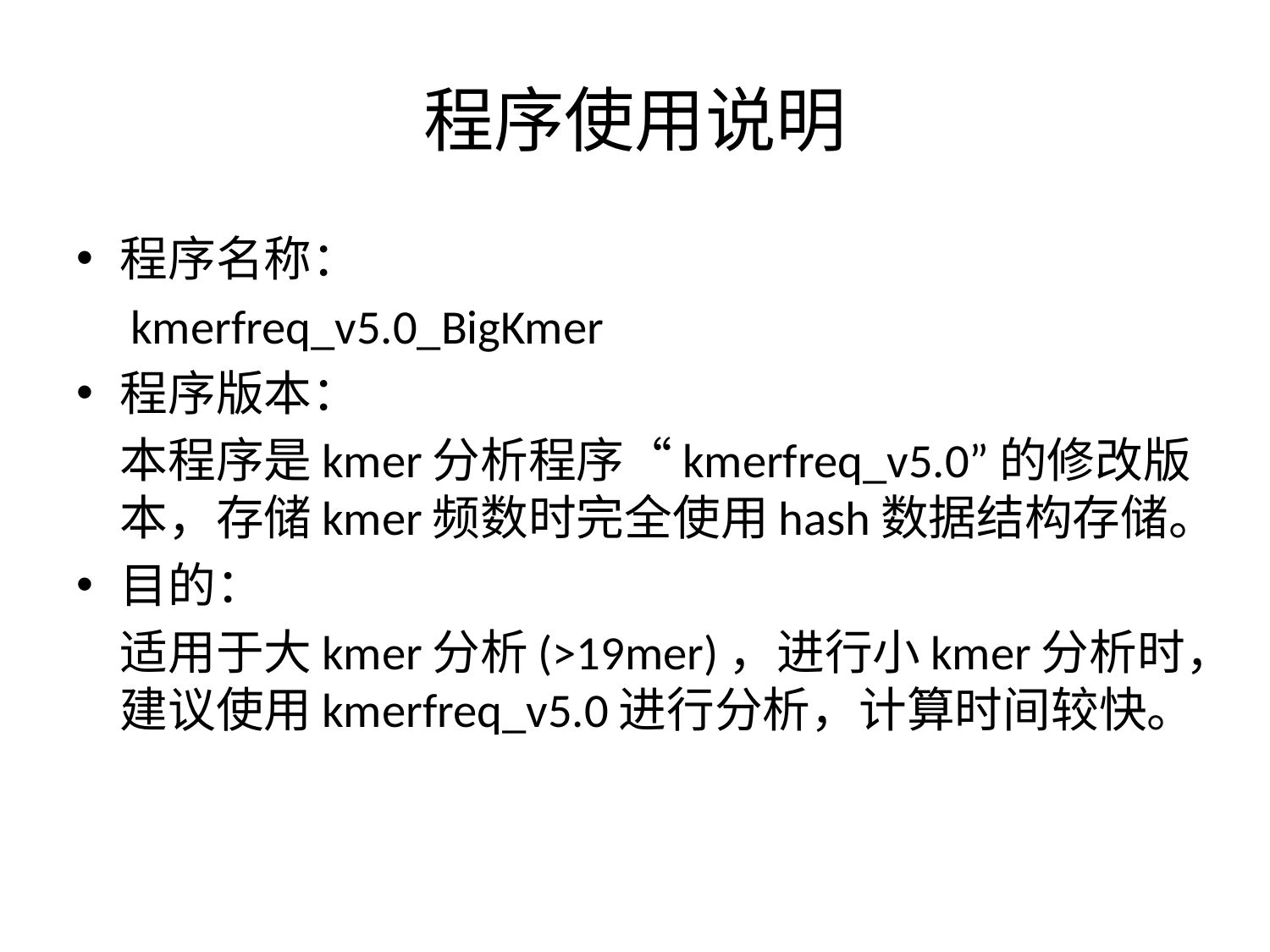

# 程序使用说明
程序名称：
	 kmerfreq_v5.0_BigKmer
程序版本：
	本程序是kmer分析程序“kmerfreq_v5.0”的修改版本，存储kmer频数时完全使用hash数据结构存储。
目的：
	适用于大kmer分析(>19mer)，进行小kmer分析时，建议使用kmerfreq_v5.0进行分析，计算时间较快。